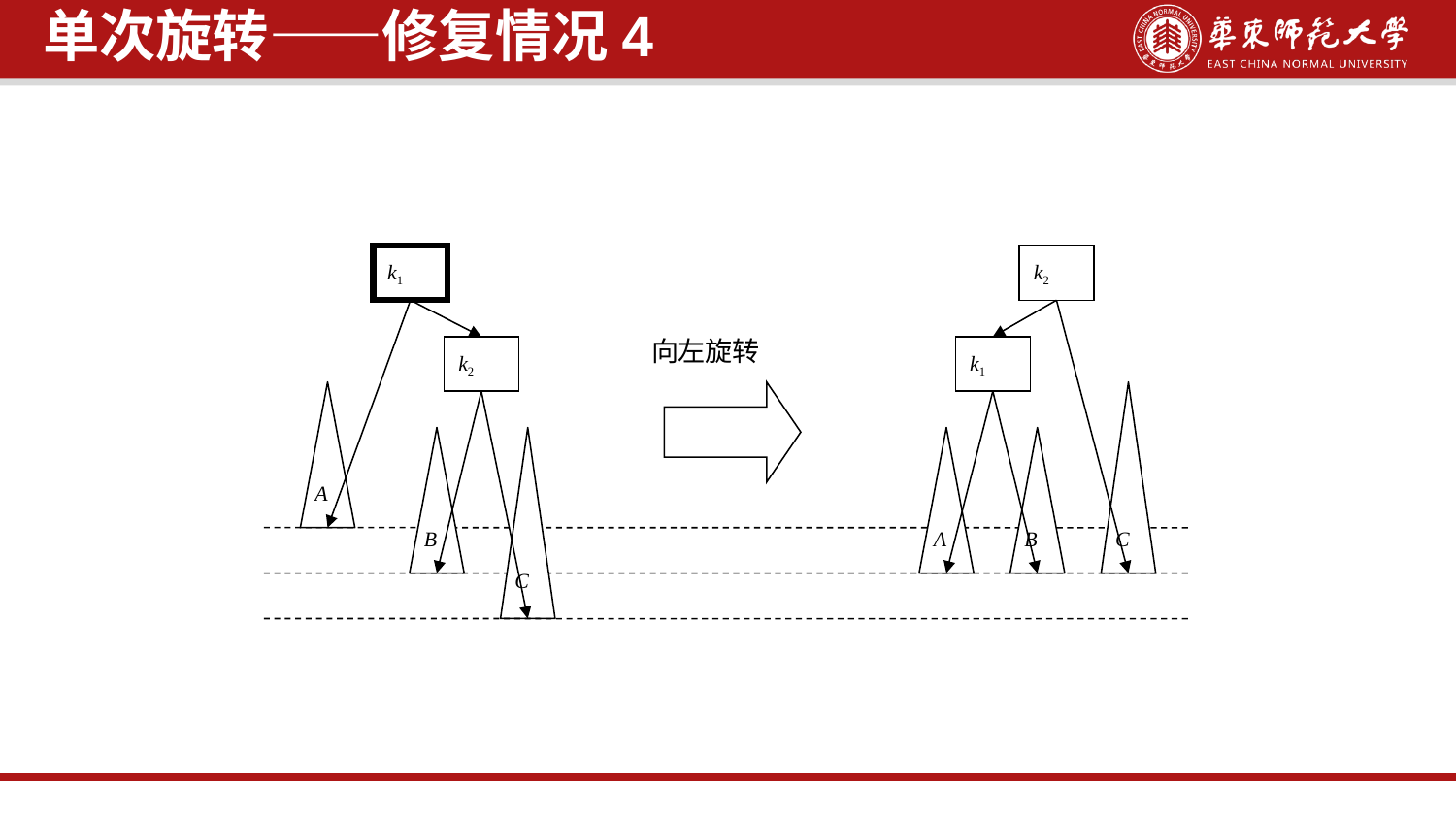

单次旋转——修复情况4
k1
k2
向左旋转
k2
k1

A
B
A
B
C

C